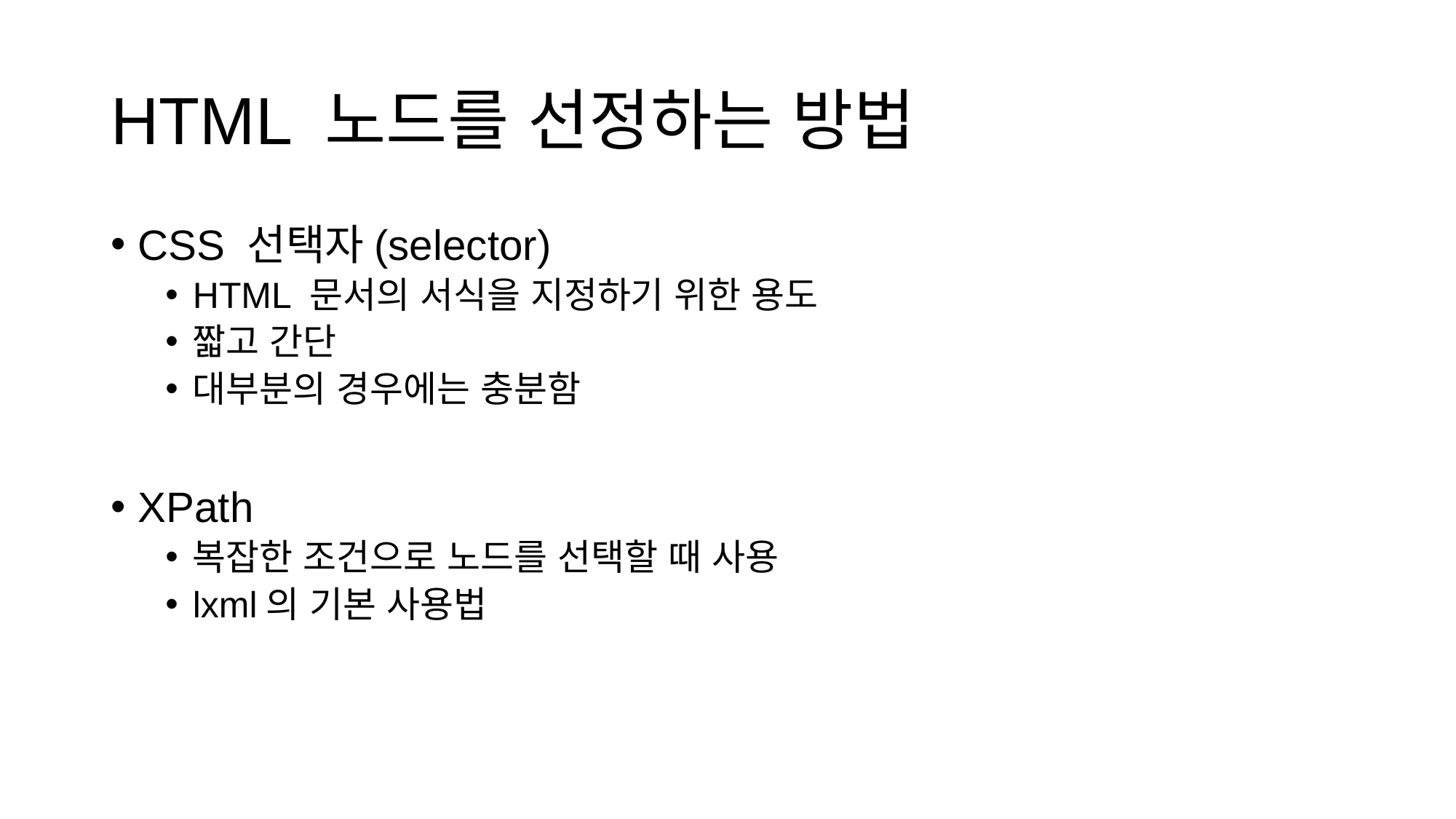

# HTML 노드를 선정하는 방법
CSS 선택자(selector)
HTML 문서의 서식을 지정하기 위한 용도
짧고 간단
대부분의 경우에는 충분함

XPath
복잡한 조건으로 노드를 선택할 때 사용
lxml의 기본 사용법